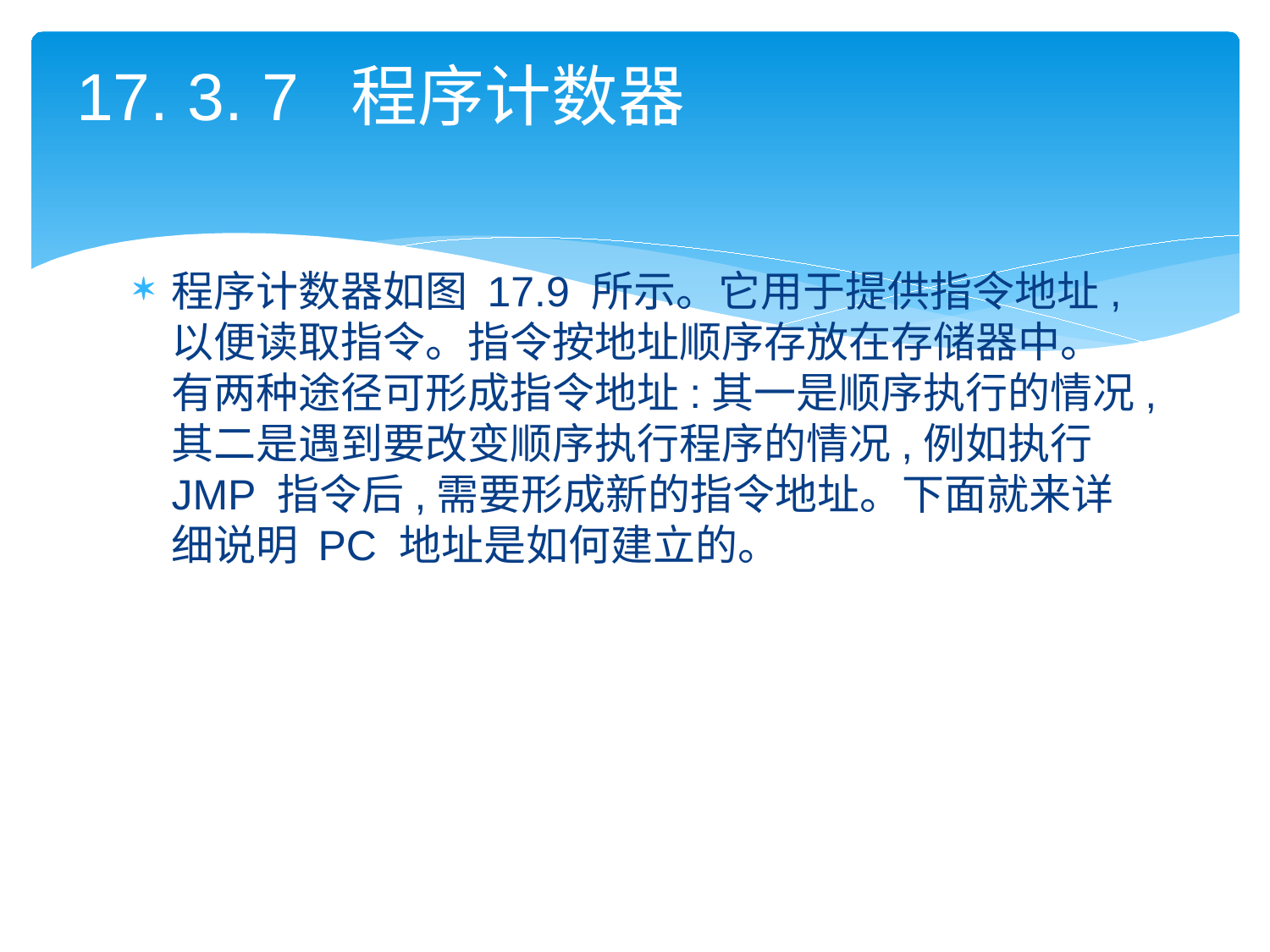

# 17. 3. 7  程序计数器
程序计数器如图 17.9 所示。它用于提供指令地址,以便读取指令。指令按地址顺序存放在存储器中。有两种途径可形成指令地址:其一是顺序执行的情况,其二是遇到要改变顺序执行程序的情况,例如执行 JMP 指令后,需要形成新的指令地址。下面就来详细说明 PC 地址是如何建立的。